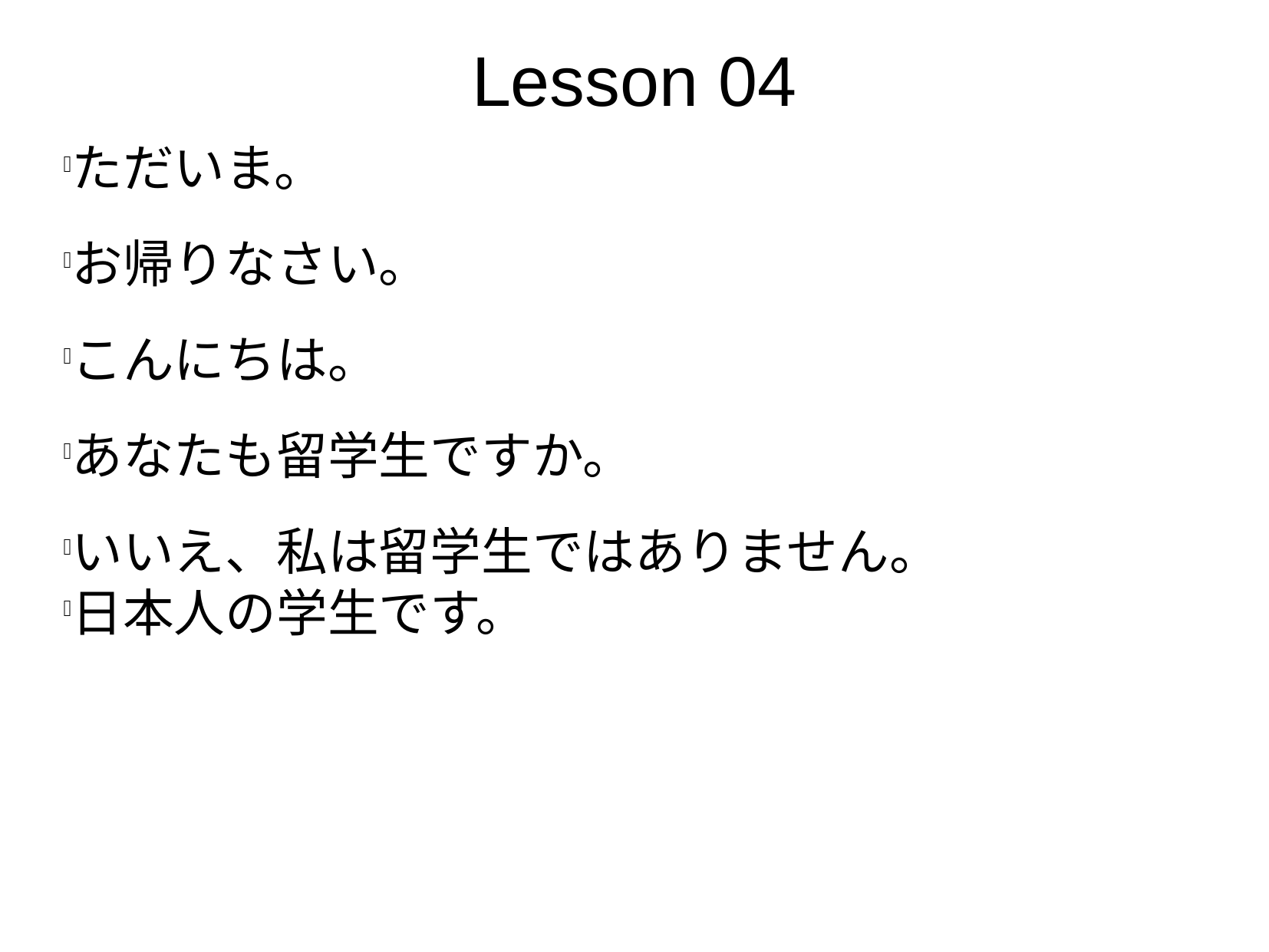

Lesson 04
ただいま。

お帰りなさい。

こんにちは。

あなたも留学生ですか。

いいえ、私は留学生ではありません。
日本人の学生です。